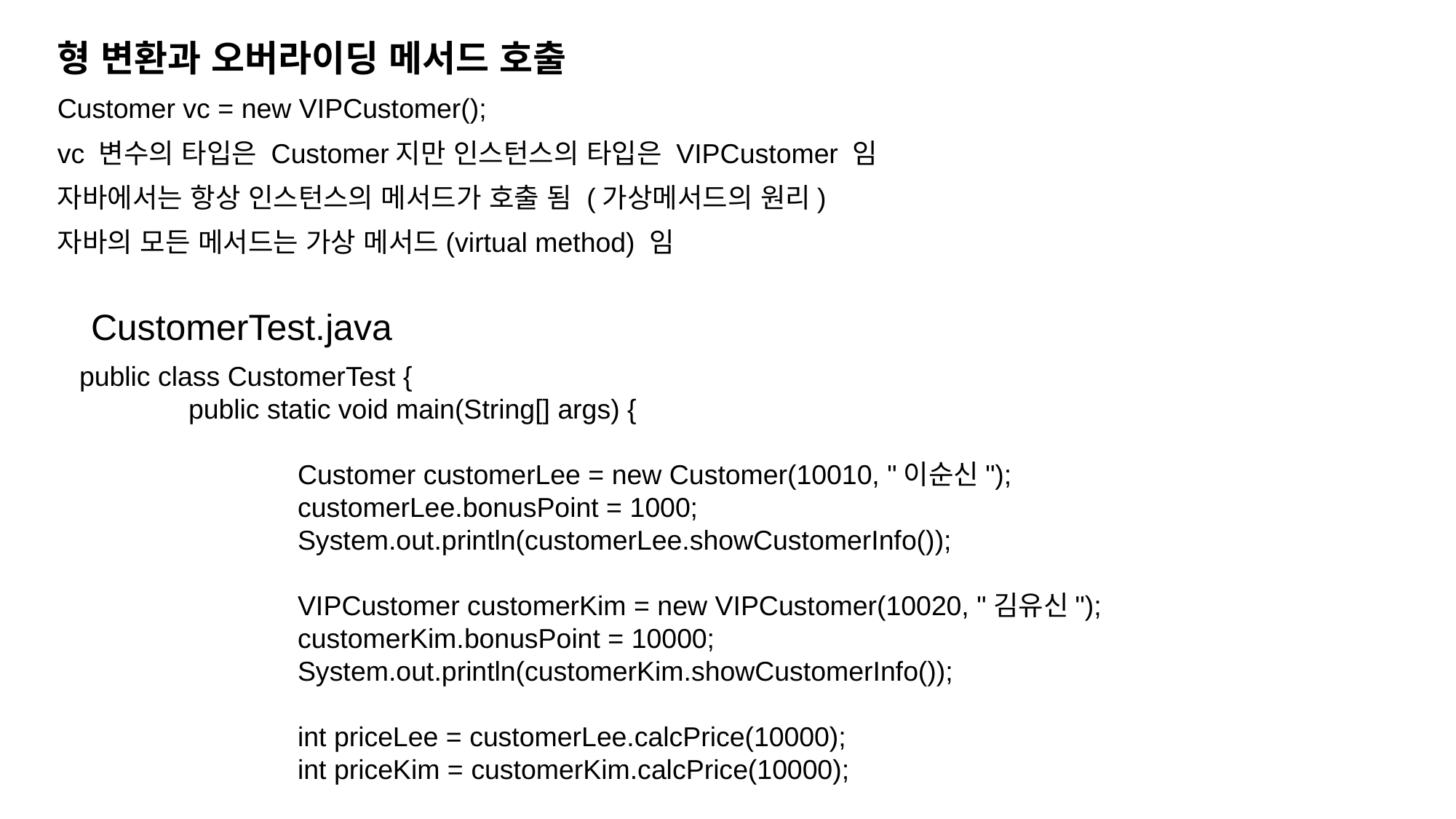

형 변환과 오버라이딩 메서드 호출
Customer vc = new VIPCustomer();
vc 변수의 타입은 Customer지만 인스턴스의 타입은 VIPCustomer 임
자바에서는 항상 인스턴스의 메서드가 호출 됨 (가상메서드의 원리)
자바의 모든 메서드는 가상 메서드(virtual method) 임
CustomerTest.java
public class CustomerTest {
	public static void main(String[] args) {

		Customer customerLee = new Customer(10010, "이순신");
		customerLee.bonusPoint = 1000;
		System.out.println(customerLee.showCustomerInfo());

		VIPCustomer customerKim = new VIPCustomer(10020, "김유신");
		customerKim.bonusPoint = 10000;
		System.out.println(customerKim.showCustomerInfo());

		int priceLee = customerLee.calcPrice(10000);
		int priceKim = customerKim.calcPrice(10000);